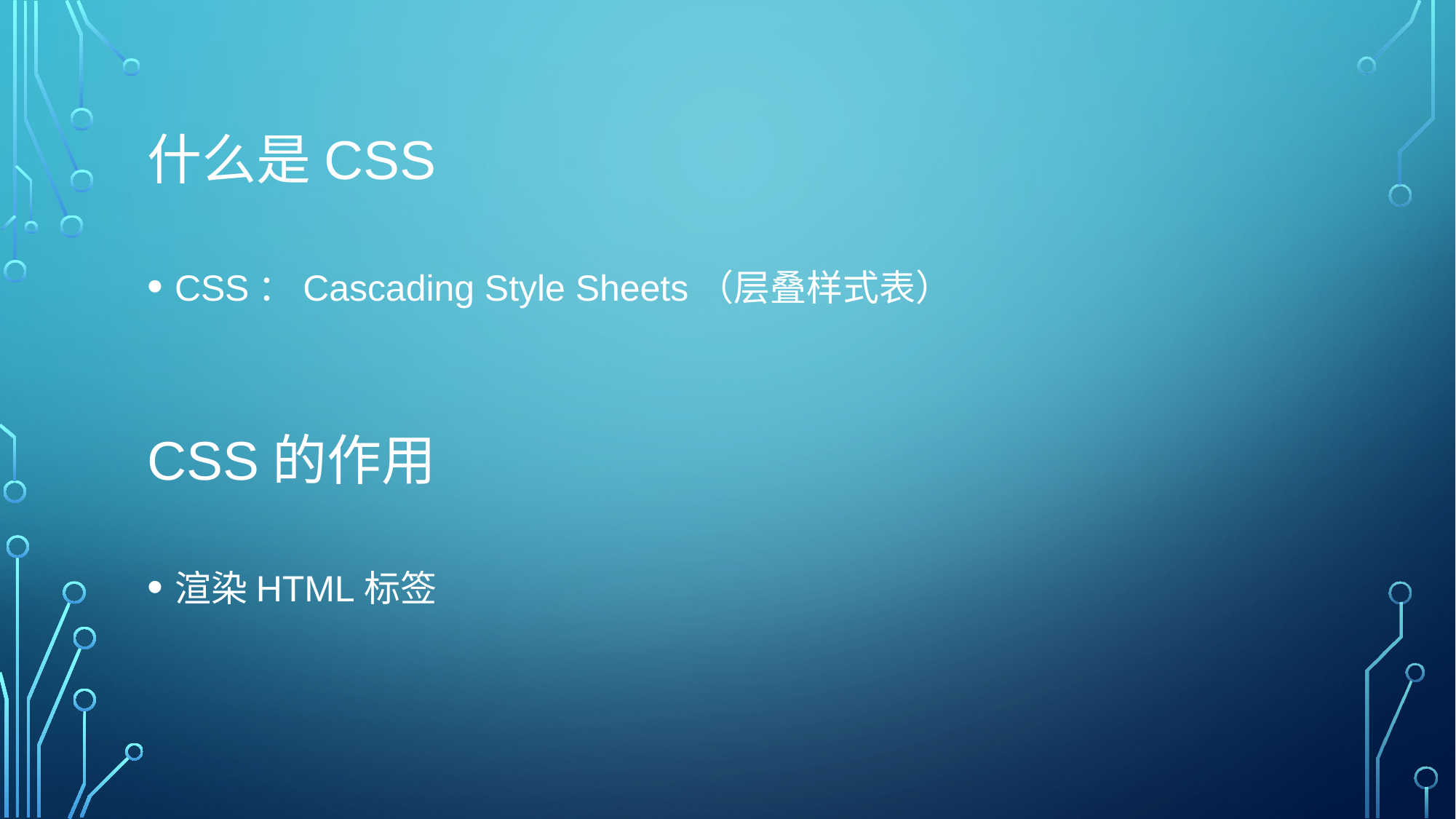

# 什么是CSS
CSS：Cascading Style Sheets（层叠样式表）
CSS的作用
渲染HTML标签